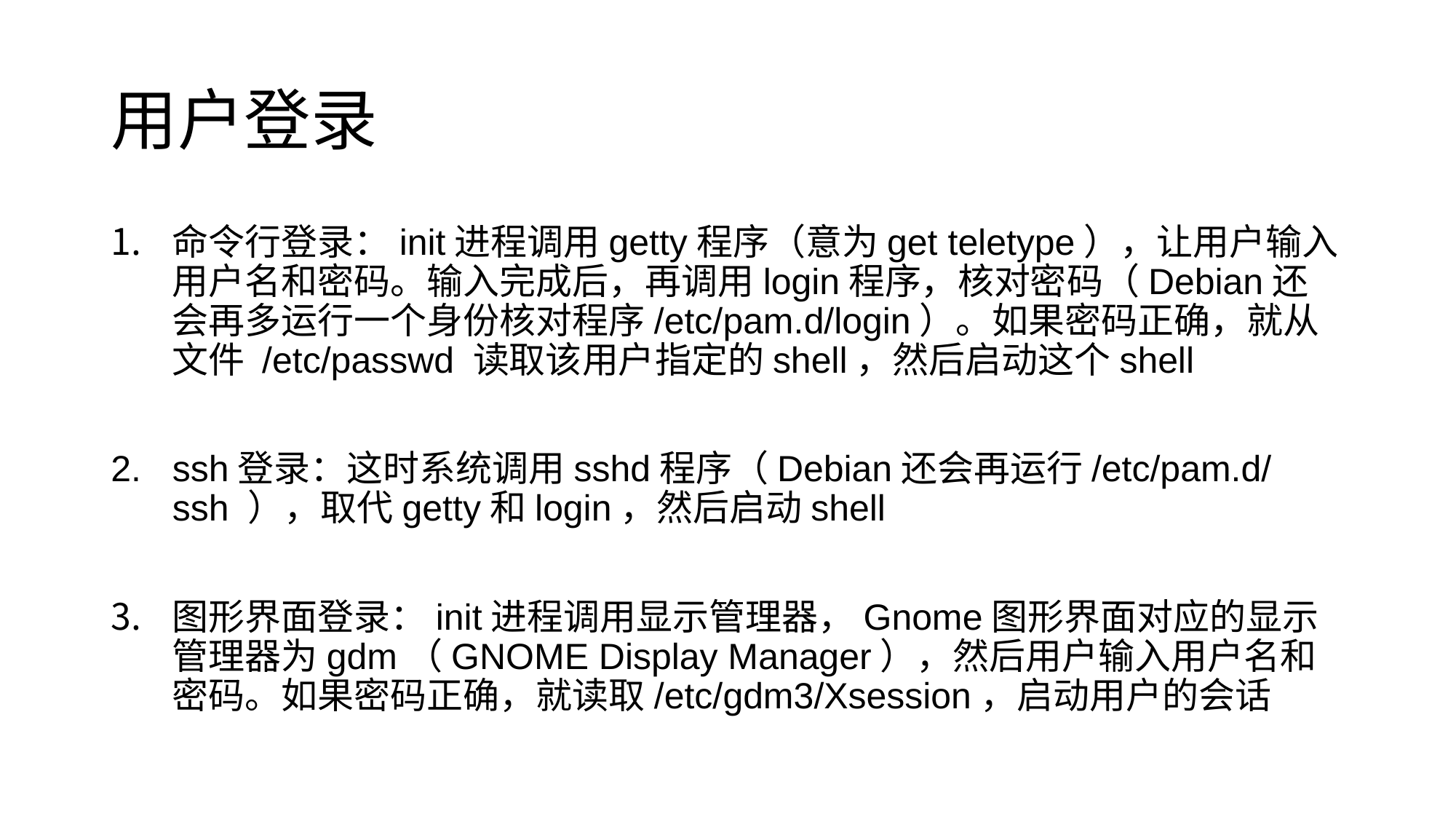

# 用户登录
命令行登录：init进程调用getty程序（意为get teletype），让用户输入用户名和密码。输入完成后，再调用login程序，核对密码（Debian还会再多运行一个身份核对程序/etc/pam.d/login）。如果密码正确，就从文件 /etc/passwd 读取该用户指定的shell，然后启动这个shell

ssh登录：这时系统调用sshd程序（Debian还会再运行/etc/pam.d/ssh ），取代getty和login，然后启动shell

图形界面登录：init进程调用显示管理器，Gnome图形界面对应的显示管理器为gdm（GNOME Display Manager），然后用户输入用户名和密码。如果密码正确，就读取/etc/gdm3/Xsession，启动用户的会话